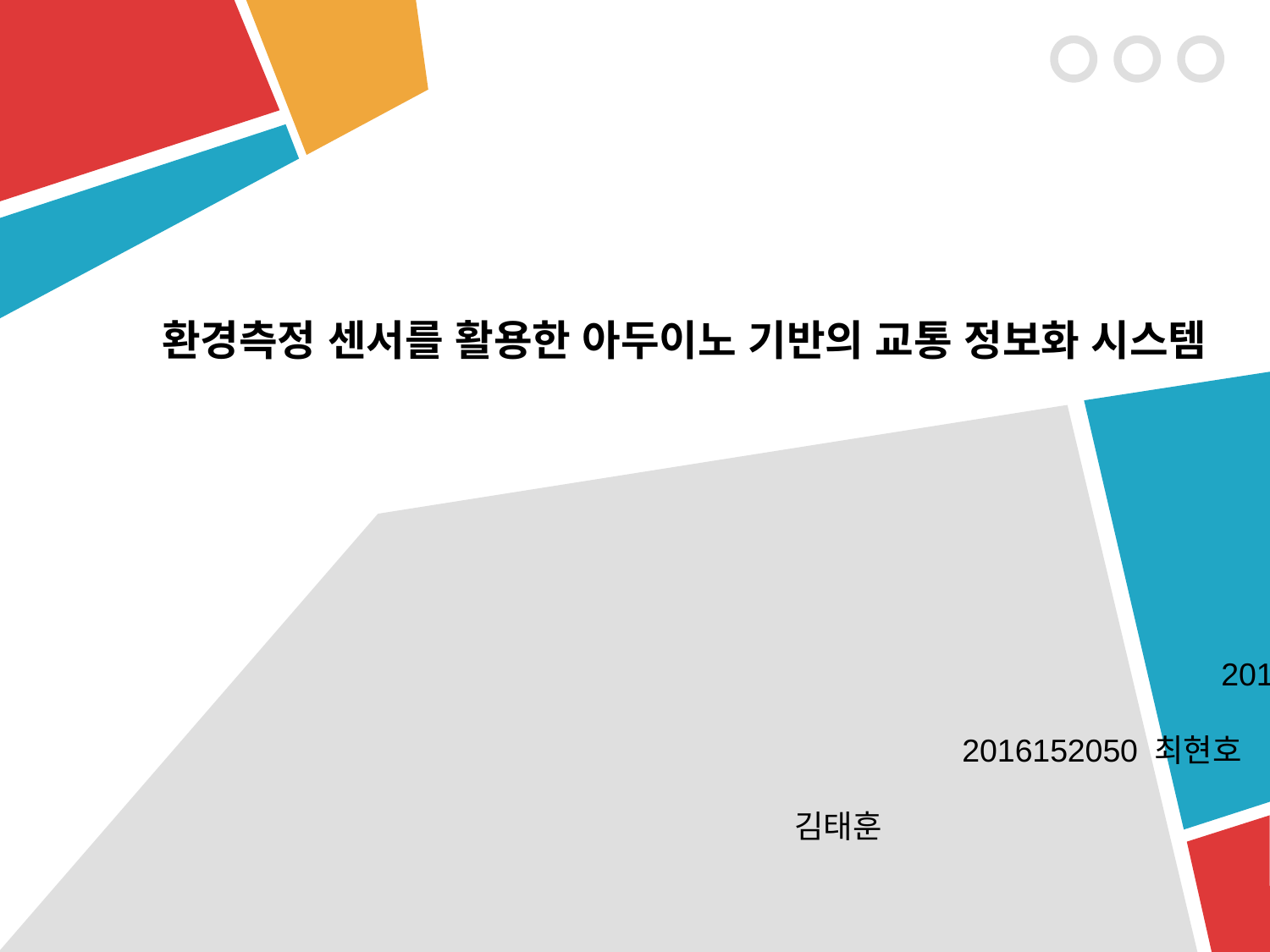

# 환경측정 센서를 활용한 아두이노 기반의 교통 정보화 시스템
                                                                                                                                                  2016150045 손병국                                                                                                                                       2016152050 최현호                                                                                                                      2016152046 김태훈